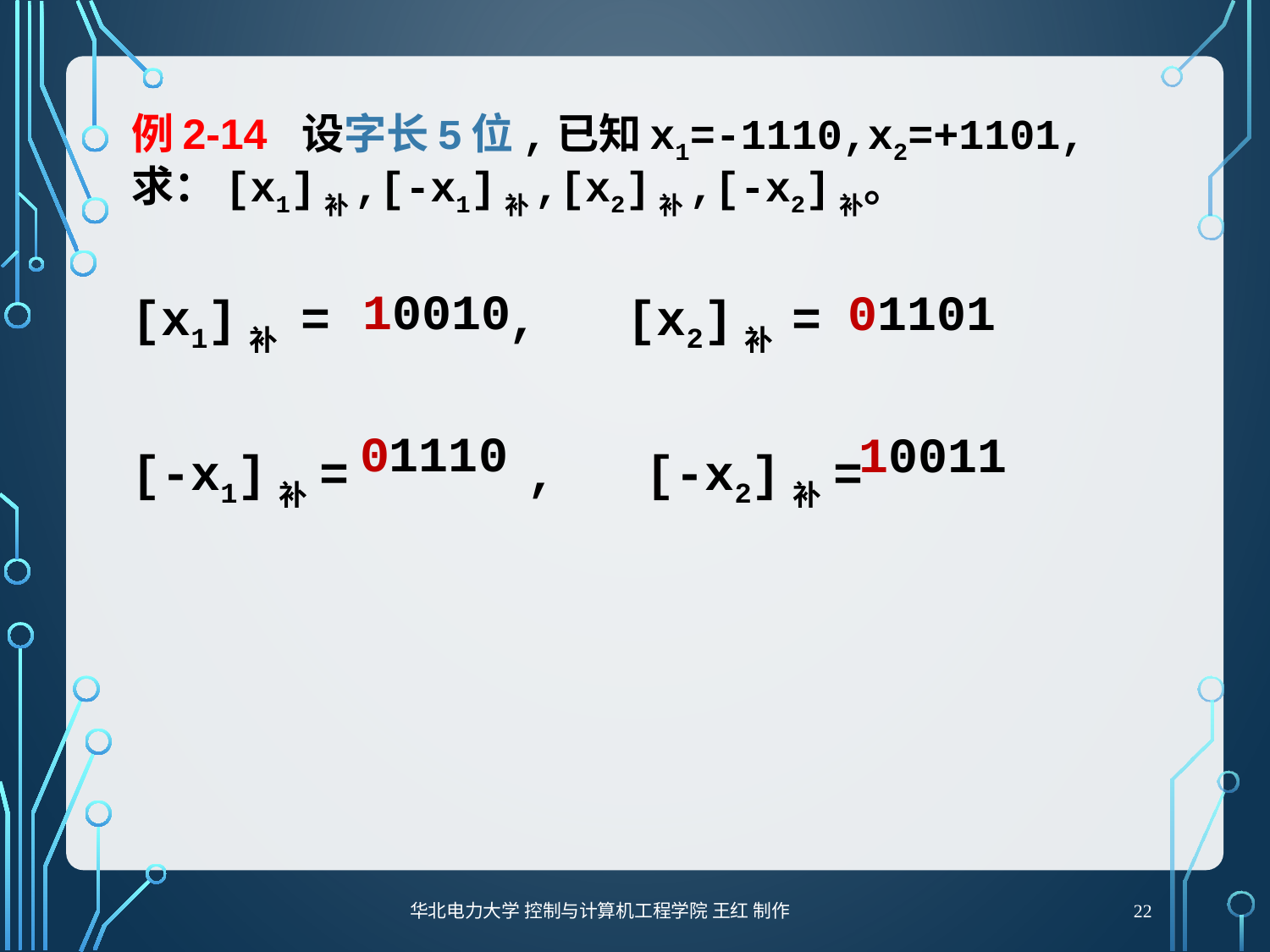

# 例2-14 设字长5位,已知x1=-1110,x2=+1101,求：[x1]补,[-x1]补,[x2]补,[-x2]补。
[x1]补 =      ,   [x2]补 =

[-x1]补=      ,   [-x2]补=

10010
01101
01110
10011
22
华北电力大学 控制与计算机工程学院 王红 制作